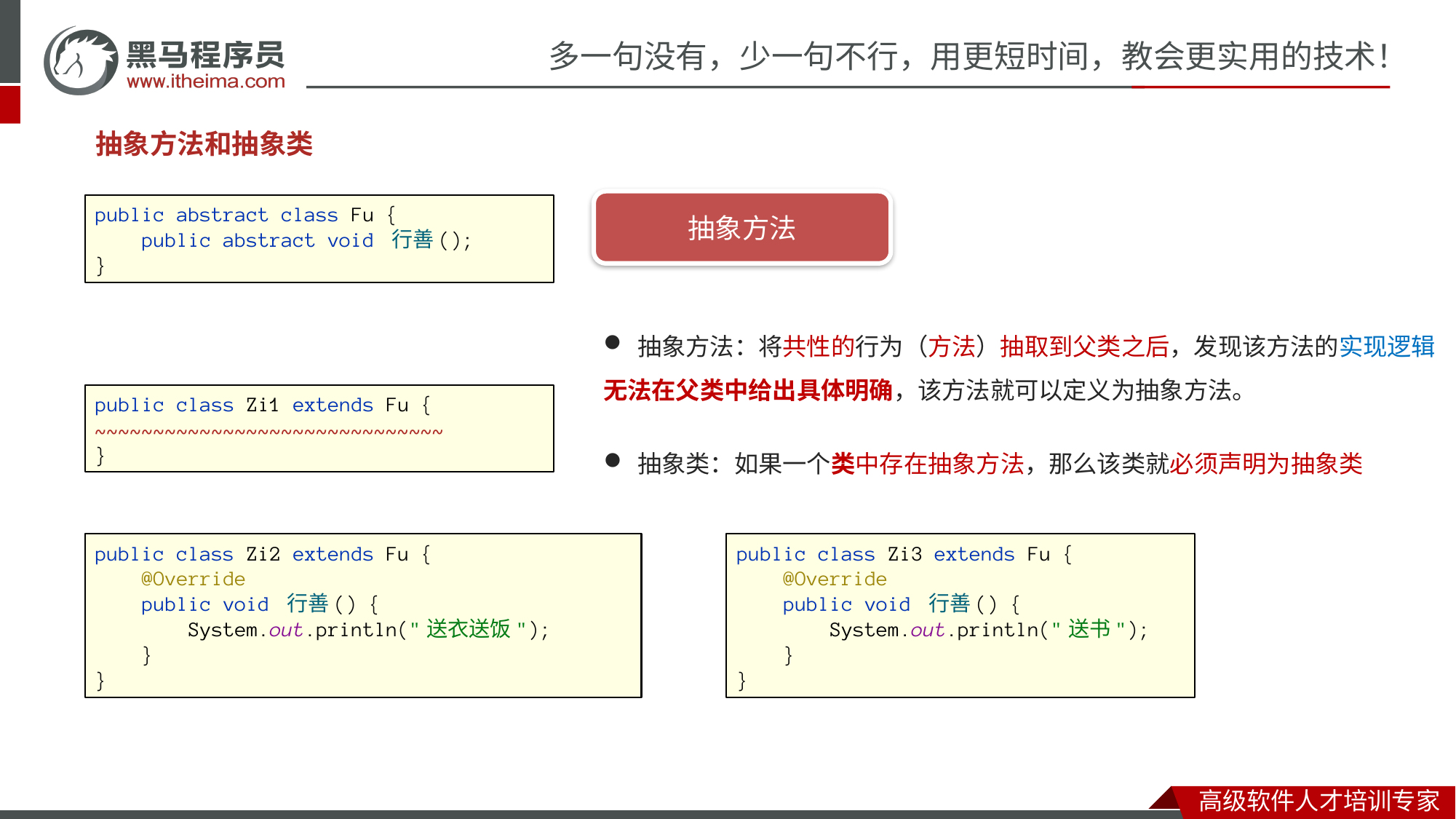

#
抽象方法和抽象类
抽象方法
public abstract class Fu {
    public abstract void 行善();
}
抽象方法：将共性的行为（方法）抽取到父类之后，发现该方法的实现逻辑
无法在父类中给出具体明确，该方法就可以定义为抽象方法。
public class Zi1 extends Fu {
~~~~~~~~~~~~~~~~~~~~~~~~~~~~~~
}
抽象类：如果一个类中存在抽象方法，那么该类就必须声明为抽象类
public class Zi2 extends Fu {
    @Override
    public void 行善() {
        System.out.println("送衣送饭");
    }
}
public class Zi3 extends Fu {
    @Override
    public void 行善() {
        System.out.println("送书");
    }
}